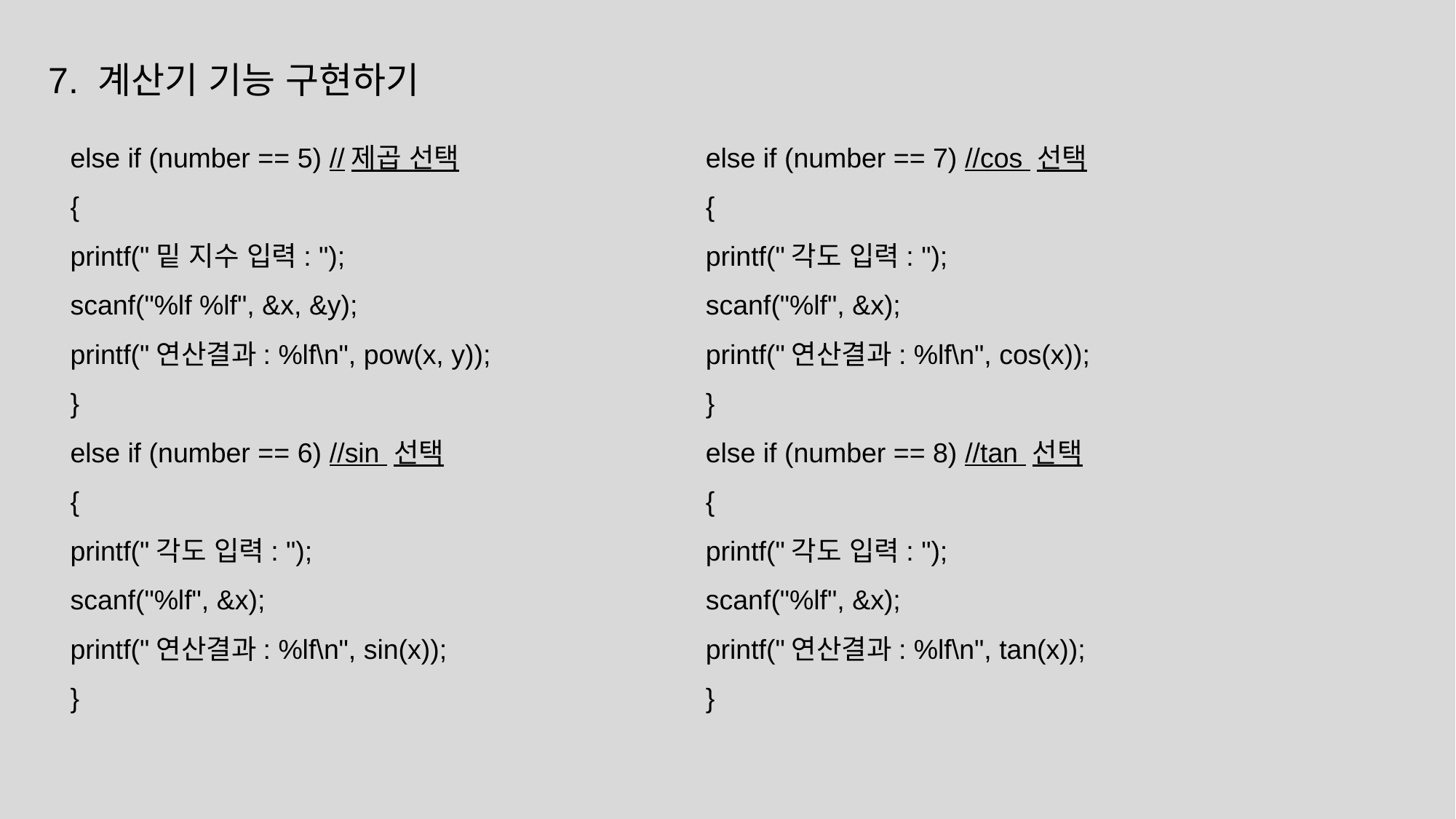

7. 계산기 기능 구현하기

else if (number == 5) //제곱 선택
{
printf("밑 지수 입력: ");
scanf("%lf %lf", &x, &y);
printf("연산결과: %lf\n", pow(x, y));
}
else if (number == 6) //sin 선택
{
printf("각도 입력: ");
scanf("%lf", &x);
printf("연산결과: %lf\n", sin(x));
}
else if (number == 7) //cos 선택
{
printf("각도 입력: ");
scanf("%lf", &x);
printf("연산결과: %lf\n", cos(x));
}
else if (number == 8) //tan 선택
{
printf("각도 입력: ");
scanf("%lf", &x);
printf("연산결과: %lf\n", tan(x));
}